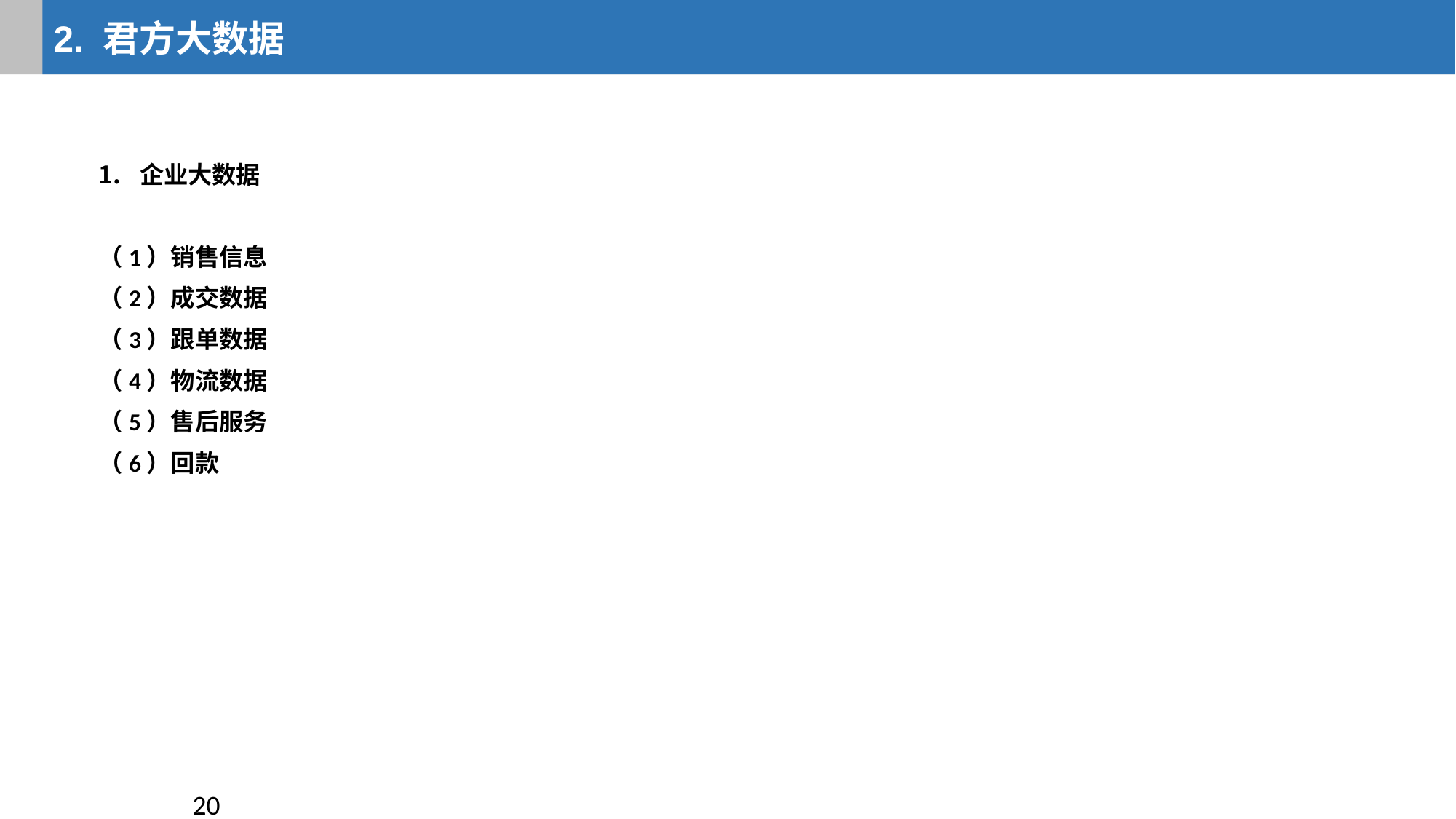

2. 君方大数据
企业大数据

（1）销售信息
（2）成交数据
（3）跟单数据
（4）物流数据
（5）售后服务
（6）回款

20